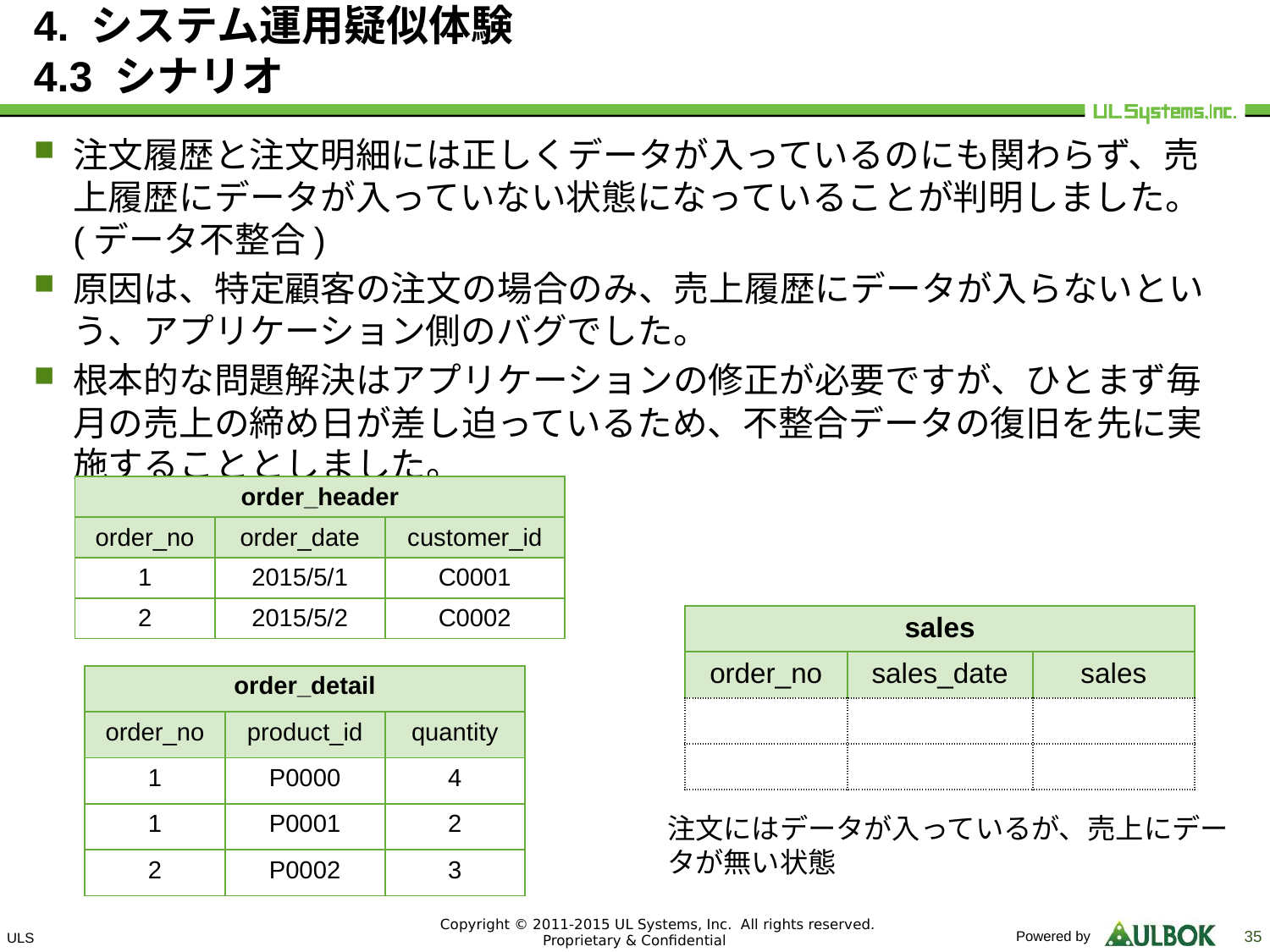

# 4. システム運用疑似体験 4.3 シナリオ
注文履歴と注文明細には正しくデータが入っているのにも関わらず、売上履歴にデータが入っていない状態になっていることが判明しました。(データ不整合)
原因は、特定顧客の注文の場合のみ、売上履歴にデータが入らないという、アプリケーション側のバグでした。
根本的な問題解決はアプリケーションの修正が必要ですが、ひとまず毎月の売上の締め日が差し迫っているため、不整合データの復旧を先に実施することとしました。

| order\_header |  |  |
| --- | --- | --- |
| order\_no | order\_date | customer\_id |
| 1 | 2015/5/1 | C0001 |
| 2 | 2015/5/2 | C0002 |
| sales |  |  |
| --- | --- | --- |
| order\_no | sales\_date | sales |
|  |  |  |
|  |  |  |
| order\_detail |  |  |
| --- | --- | --- |
| order\_no | product\_id | quantity |
| 1 | P0000 | 4 |
| 1 | P0001 | 2 |
| 2 | P0002 | 3 |
注文にはデータが入っているが、売上にデータが無い状態